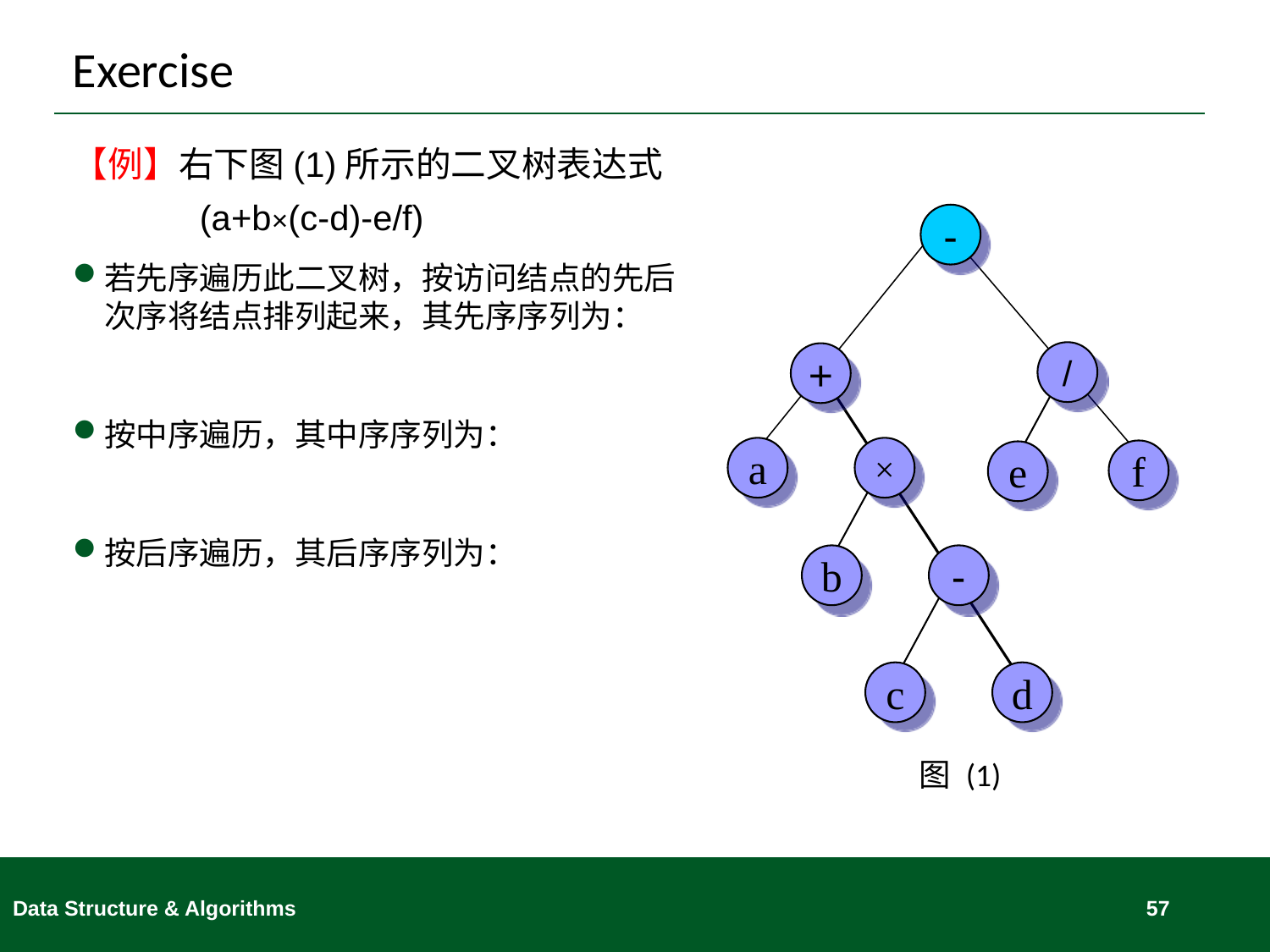

# Exercise
【例】右下图(1)所示的二叉树表达式
(a+b×(c-d)-e/f)
若先序遍历此二叉树，按访问结点的先后次序将结点排列起来，其先序序列为：

按中序遍历，其中序序列为：

按后序遍历，其后序序列为：

-

/
+

a
×
f
e

b
-

c
d
图 (1)
Data Structure & Algorithms
57